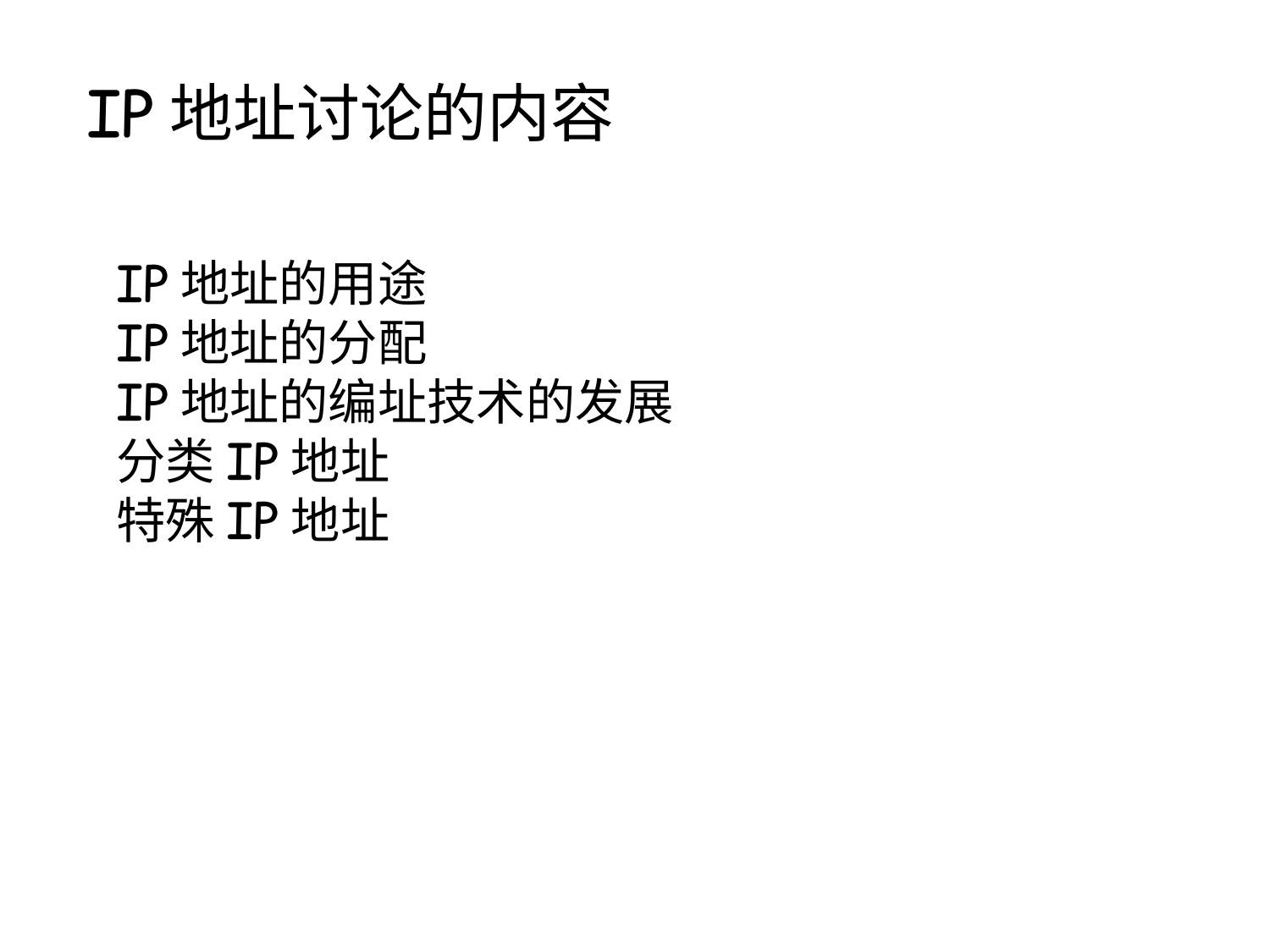

IP地址讨论的内容
IP地址的用途
IP地址的分配
IP地址的编址技术的发展
分类IP地址
特殊IP地址